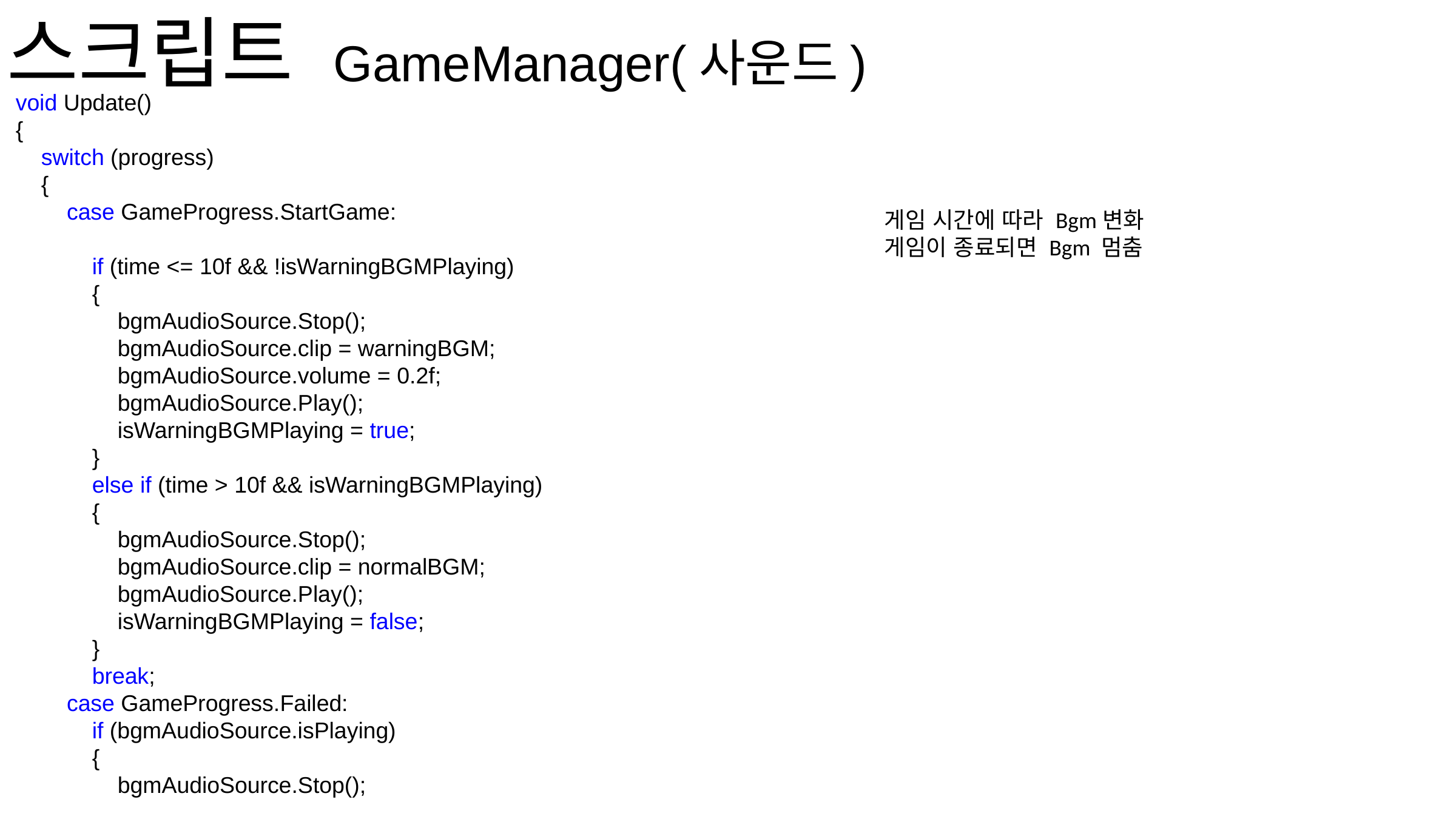

스크립트 GameManager(사운드)
void Update()
{
    switch (progress)
    {
        case GameProgress.StartGame:

            if (time <= 10f && !isWarningBGMPlaying)
            {
                bgmAudioSource.Stop();
                bgmAudioSource.clip = warningBGM;
                bgmAudioSource.volume = 0.2f;
                bgmAudioSource.Play();
                isWarningBGMPlaying = true;
            }
            else if (time > 10f && isWarningBGMPlaying)
            {
                bgmAudioSource.Stop();
                bgmAudioSource.clip = normalBGM;
                bgmAudioSource.Play();
                isWarningBGMPlaying = false;
            }
            break;
        case GameProgress.Failed:
            if (bgmAudioSource.isPlaying)
            {
                bgmAudioSource.Stop();
게임 시간에 따라 Bgm변화
게임이 종료되면 Bgm 멈춤